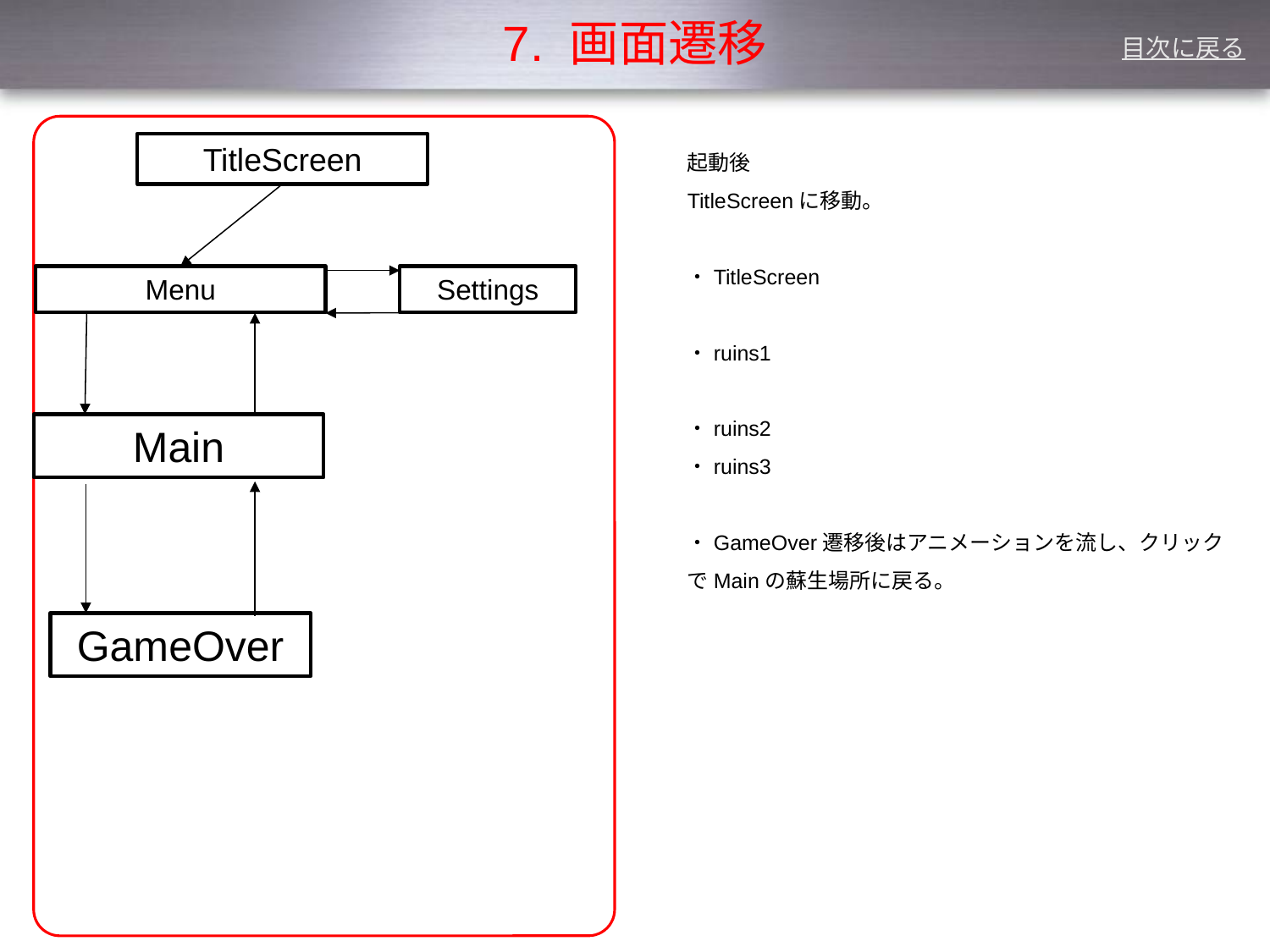

# 7. 画面遷移
目次に戻る

起動後
TitleScreenに移動。

・TitleScreen

・ruins1

・ruins2
・ruins3

・GameOver遷移後はアニメーションを流し、クリックでMainの蘇生場所に戻る。
TitleScreen
Menu
Settings
Main
GameOver